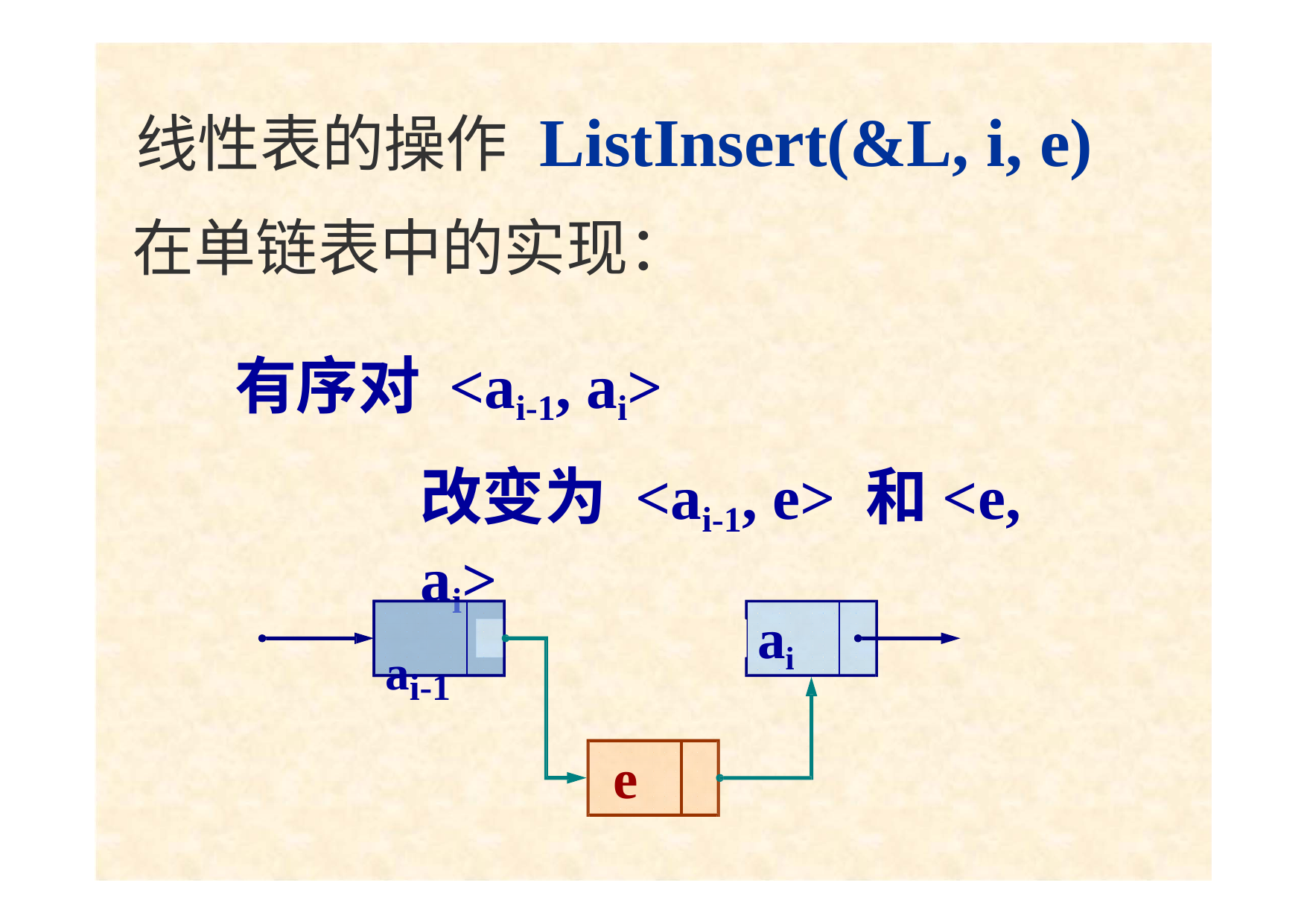

# 线性表的操作 ListInsert(&L, i, e)
在单链表中的实现：

有序对 <ai-1, ai>
改变为 <ai-1, e> 和<e, ai>

ai
ai-1

e